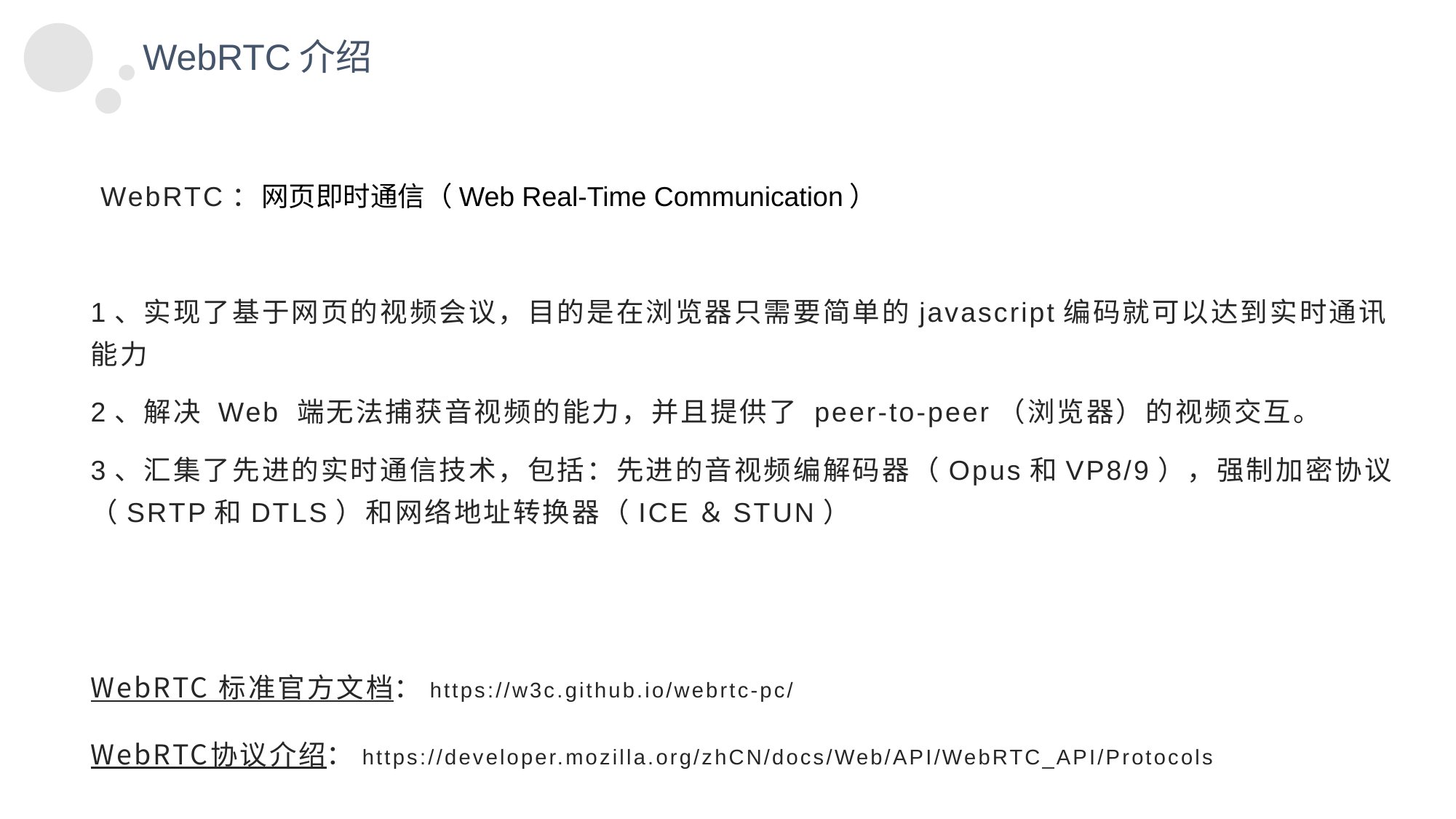

WebRTC介绍
 WebRTC：网页即时通信（Web Real-Time Communication）

1、实现了基于网页的视频会议，目的是在浏览器只需要简单的javascript编码就可以达到实时通讯能力
2、解决 Web 端无法捕获音视频的能力，并且提供了 peer-to-peer（浏览器）的视频交互。
3、汇集了先进的实时通信技术，包括：先进的音视频编解码器（Opus和VP8/9），强制加密协议（SRTP和DTLS）和网络地址转换器（ICE＆STUN）

WebRTC 标准官方文档：https://w3c.github.io/webrtc-pc/
WebRTC协议介绍：https://developer.mozilla.org/zhCN/docs/Web/API/WebRTC_API/Protocols